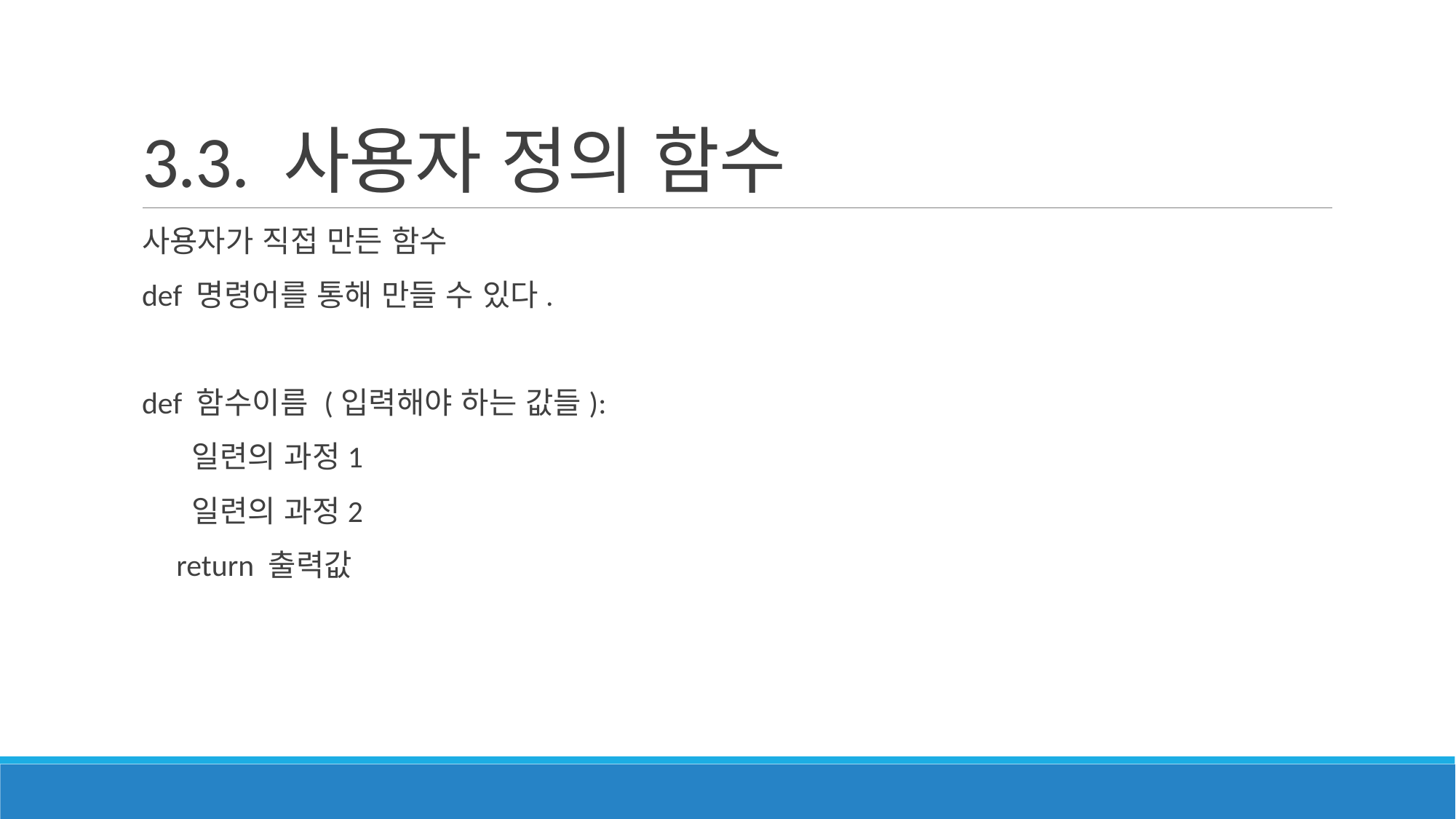

# 3.3. 사용자 정의 함수
사용자가 직접 만든 함수
def 명령어를 통해 만들 수 있다.

def 함수이름 (입력해야 하는 값들):
     일련의 과정1
     일련의 과정2
     return 출력값